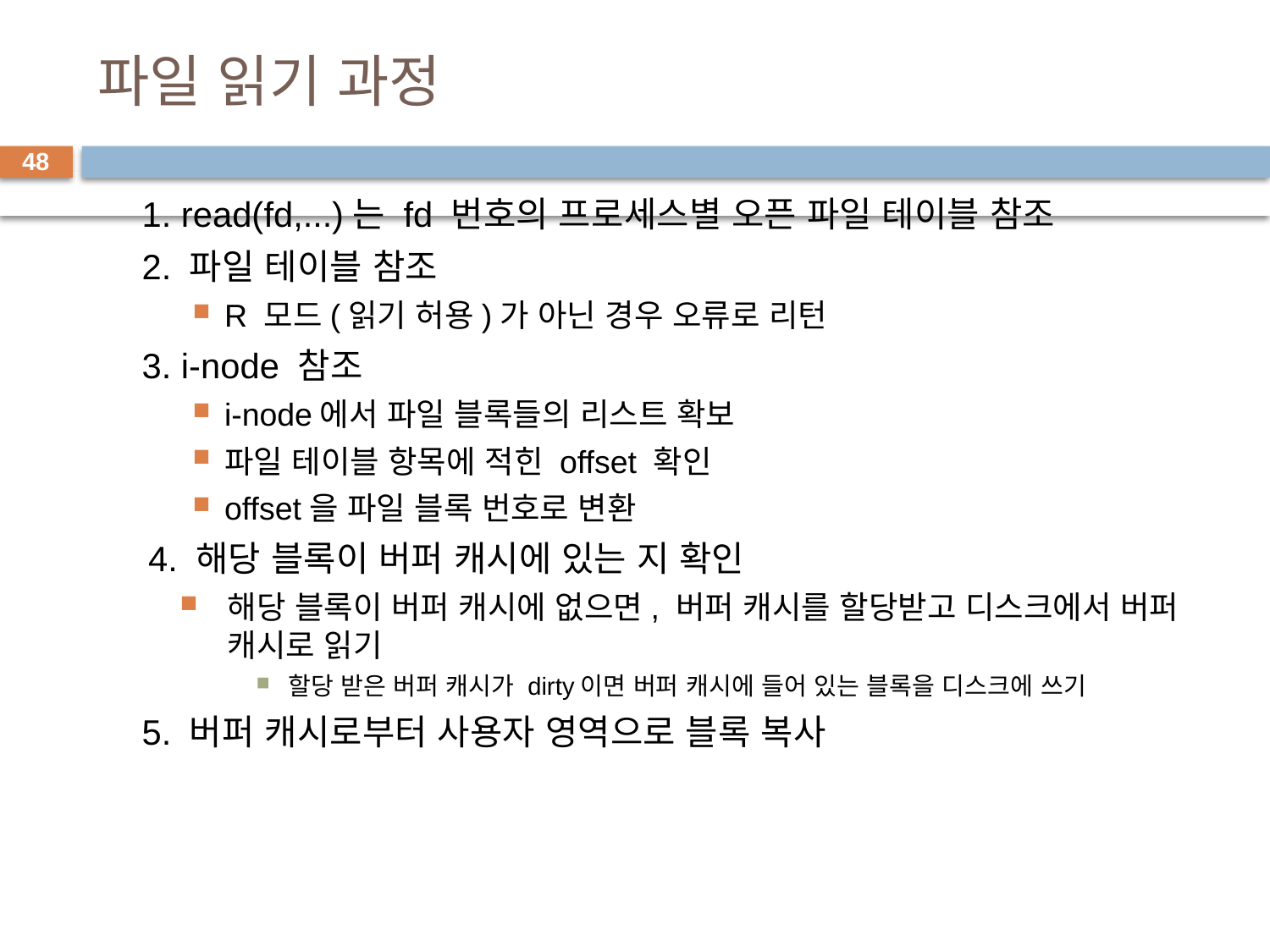

# 파일 읽기 과정
48
1. read(fd,...)는 fd 번호의 프로세스별 오픈 파일 테이블 참조
2. 파일 테이블 참조
R 모드(읽기 허용)가 아닌 경우 오류로 리턴
3. i-node 참조
i-node에서 파일 블록들의 리스트 확보
파일 테이블 항목에 적힌 offset 확인
offset을 파일 블록 번호로 변환
4. 해당 블록이 버퍼 캐시에 있는 지 확인
해당 블록이 버퍼 캐시에 없으면, 버퍼 캐시를 할당받고 디스크에서 버퍼 캐시로 읽기
할당 받은 버퍼 캐시가 dirty이면 버퍼 캐시에 들어 있는 블록을 디스크에 쓰기
5. 버퍼 캐시로부터 사용자 영역으로 블록 복사